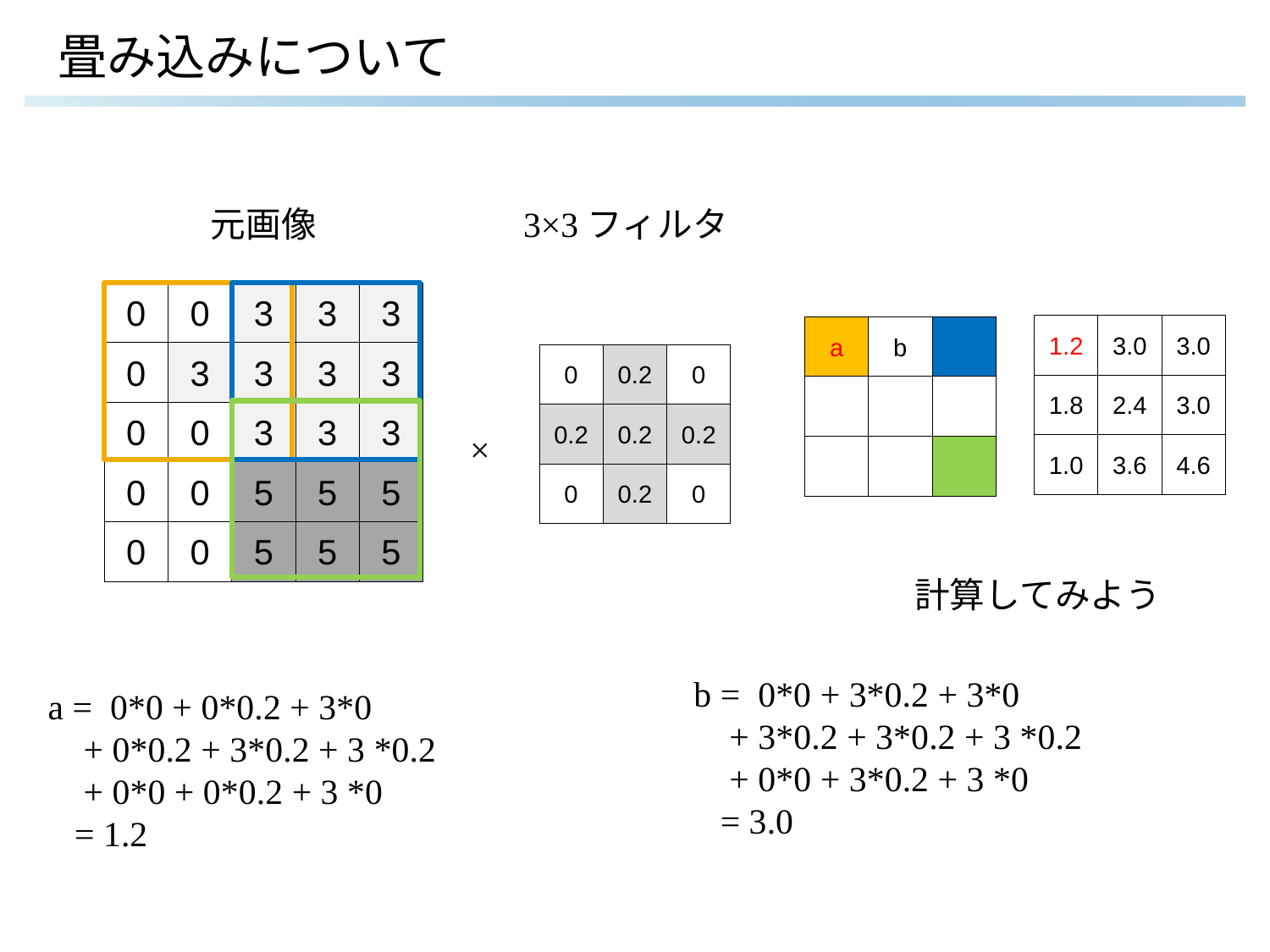

# 畳み込みについて
元画像
3×3フィルタ
| 0 | 0 | 3 | 3 | 3 |
| --- | --- | --- | --- | --- |
| 0 | 3 | 3 | 3 | 3 |
| 0 | 0 | 3 | 3 | 3 |
| 0 | 0 | 5 | 5 | 5 |
| 0 | 0 | 5 | 5 | 5 |

| 1.2 | 3.0 | 3.0 |
| --- | --- | --- |
| 1.8 | 2.4 | 3.0 |
| 1.0 | 3.6 | 4.6 |
| a | b |  |
| --- | --- | --- |
|  |  |  |
|  |  |  |
| 0 | 0.2 | 0 |
| --- | --- | --- |
| 0.2 | 0.2 | 0.2 |
| 0 | 0.2 | 0 |

×
計算してみよう
b =  0*0 + 3*0.2 + 3*0
    + 3*0.2 + 3*0.2 + 3 *0.2
    + 0*0 + 3*0.2 + 3 *0
   = 3.0
a =  0*0 + 0*0.2 + 3*0
    + 0*0.2 + 3*0.2 + 3 *0.2
    + 0*0 + 0*0.2 + 3 *0
   = 1.2